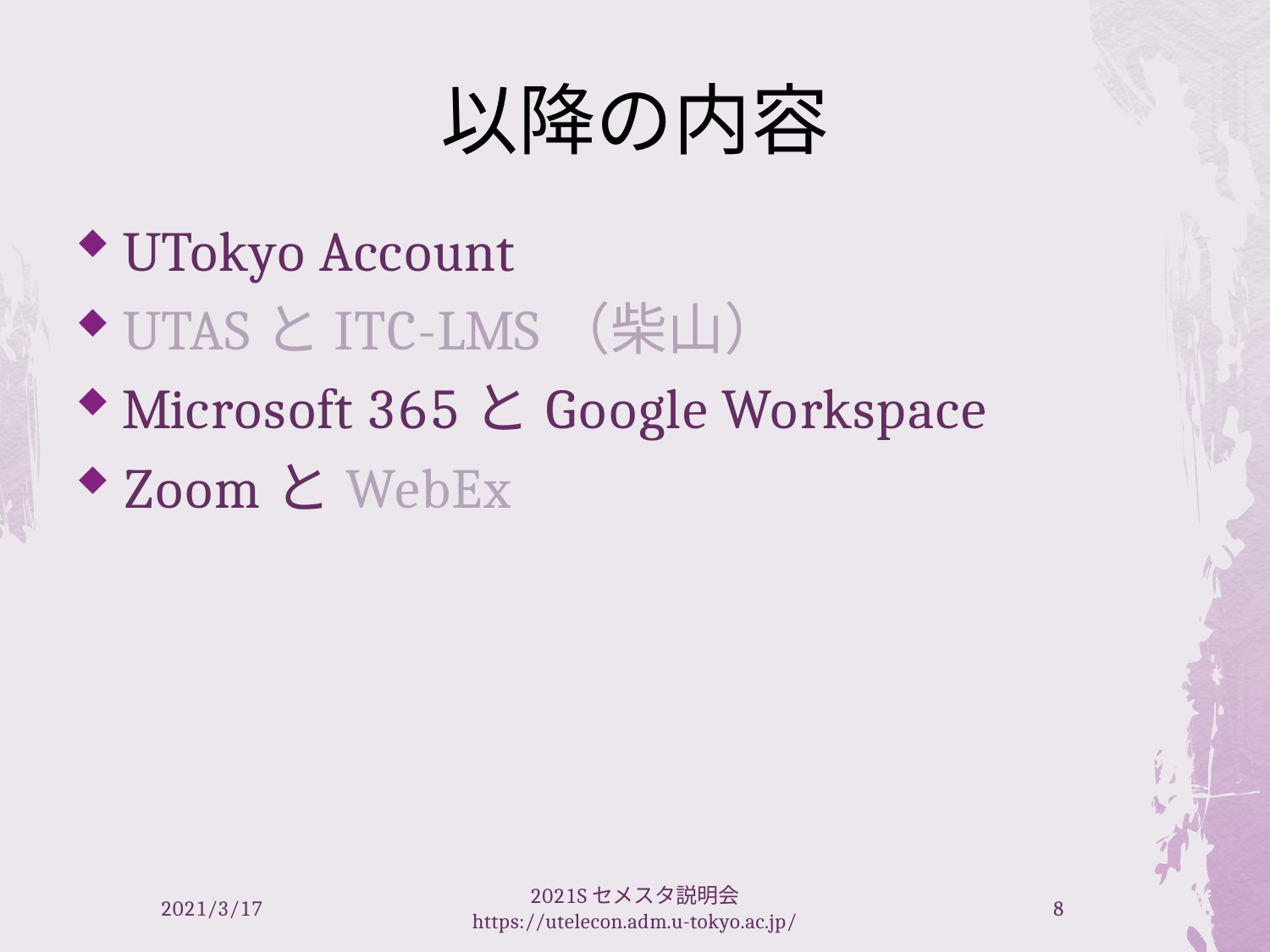

# 以降の内容
UTokyo Account
UTASとITC-LMS（柴山）
Microsoft 365とGoogle Workspace
ZoomとWebEx

2021/3/17
2021Sセメスタ説明会 https://utelecon.adm.u-tokyo.ac.jp/
8